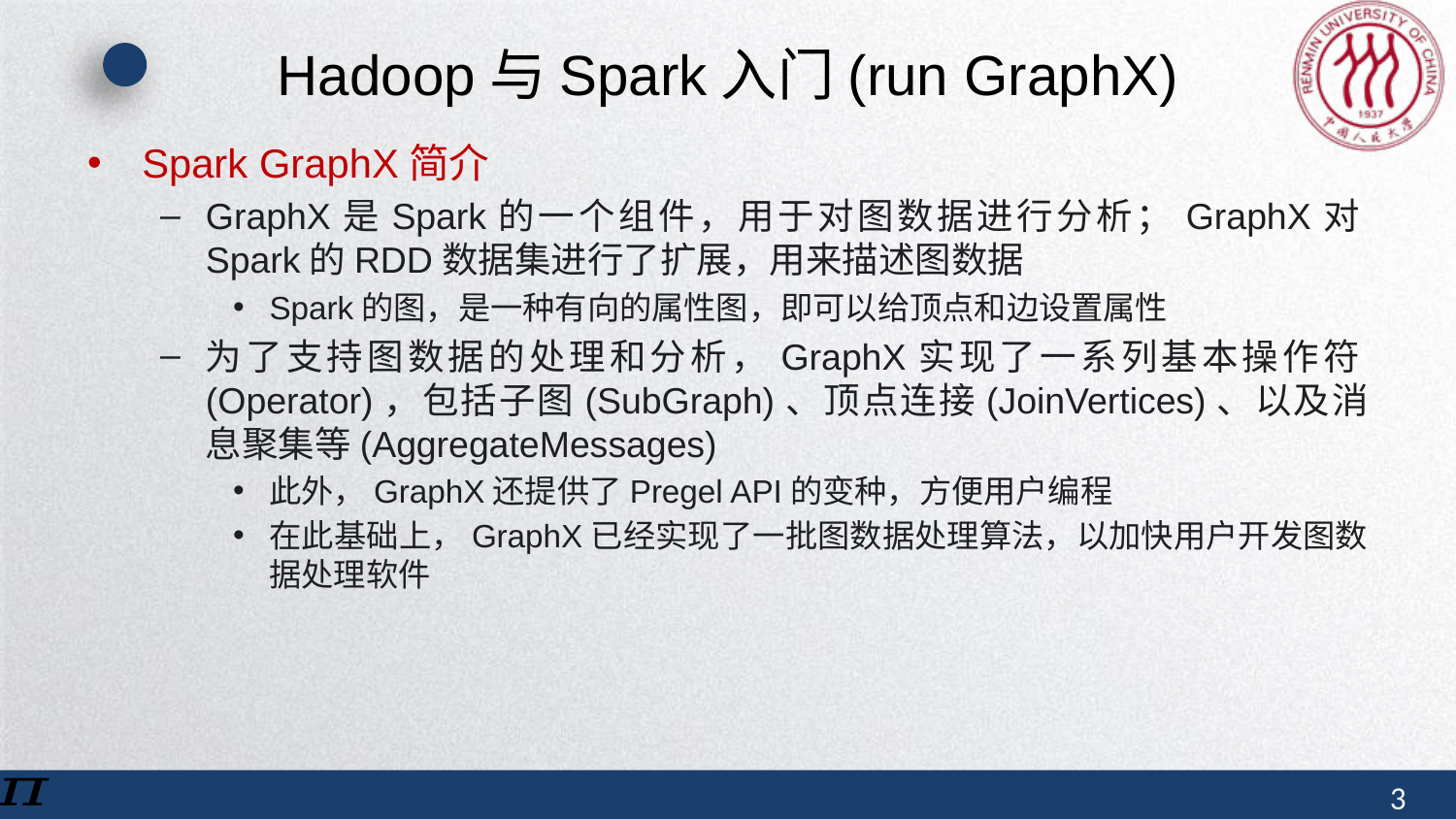

# Hadoop与Spark入门(run GraphX)
Spark GraphX简介
GraphX是Spark的一个组件，用于对图数据进行分析；GraphX对Spark的RDD数据集进行了扩展，用来描述图数据
Spark的图，是一种有向的属性图，即可以给顶点和边设置属性
为了支持图数据的处理和分析，GraphX实现了一系列基本操作符(Operator)，包括子图(SubGraph)、顶点连接(JoinVertices)、以及消息聚集等(AggregateMessages)
此外，GraphX还提供了Pregel API的变种，方便用户编程
在此基础上，GraphX已经实现了一批图数据处理算法，以加快用户开发图数据处理软件